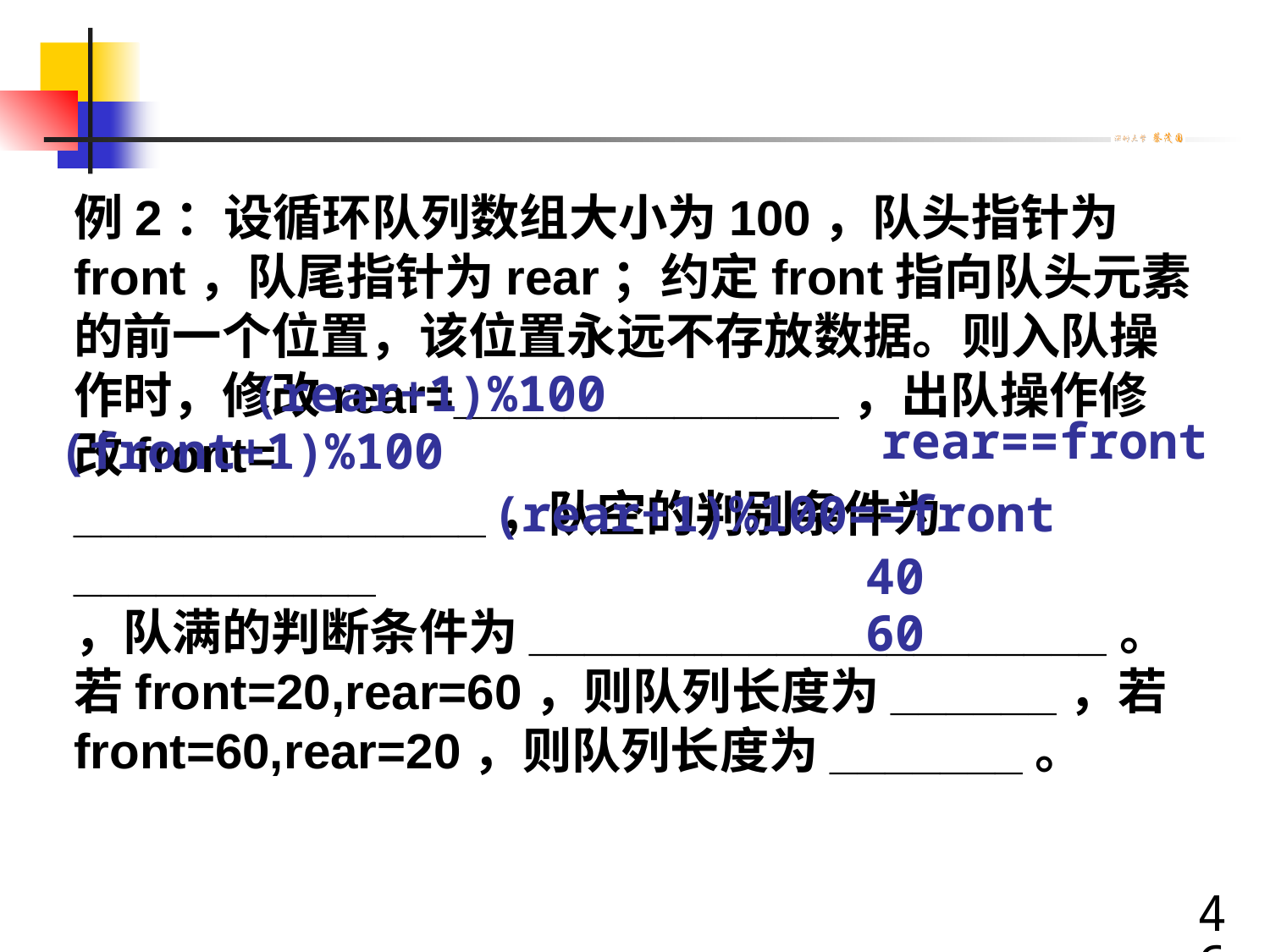

例2：设循环队列数组大小为100，队头指针为front，队尾指针为rear；约定front指向队头元素的前一个位置，该位置永远不存放数据。则入队操作时，修改rear=______________，出队操作修改front=
_______________，队空的判别条件为___________
，队满的判断条件为_____________________。若front=20,rear=60，则队列长度为______，若front=60,rear=20，则队列长度为_______。
(rear+1)%100
rear==front
(front+1)%100
(rear+1)%100==front
40
60
46